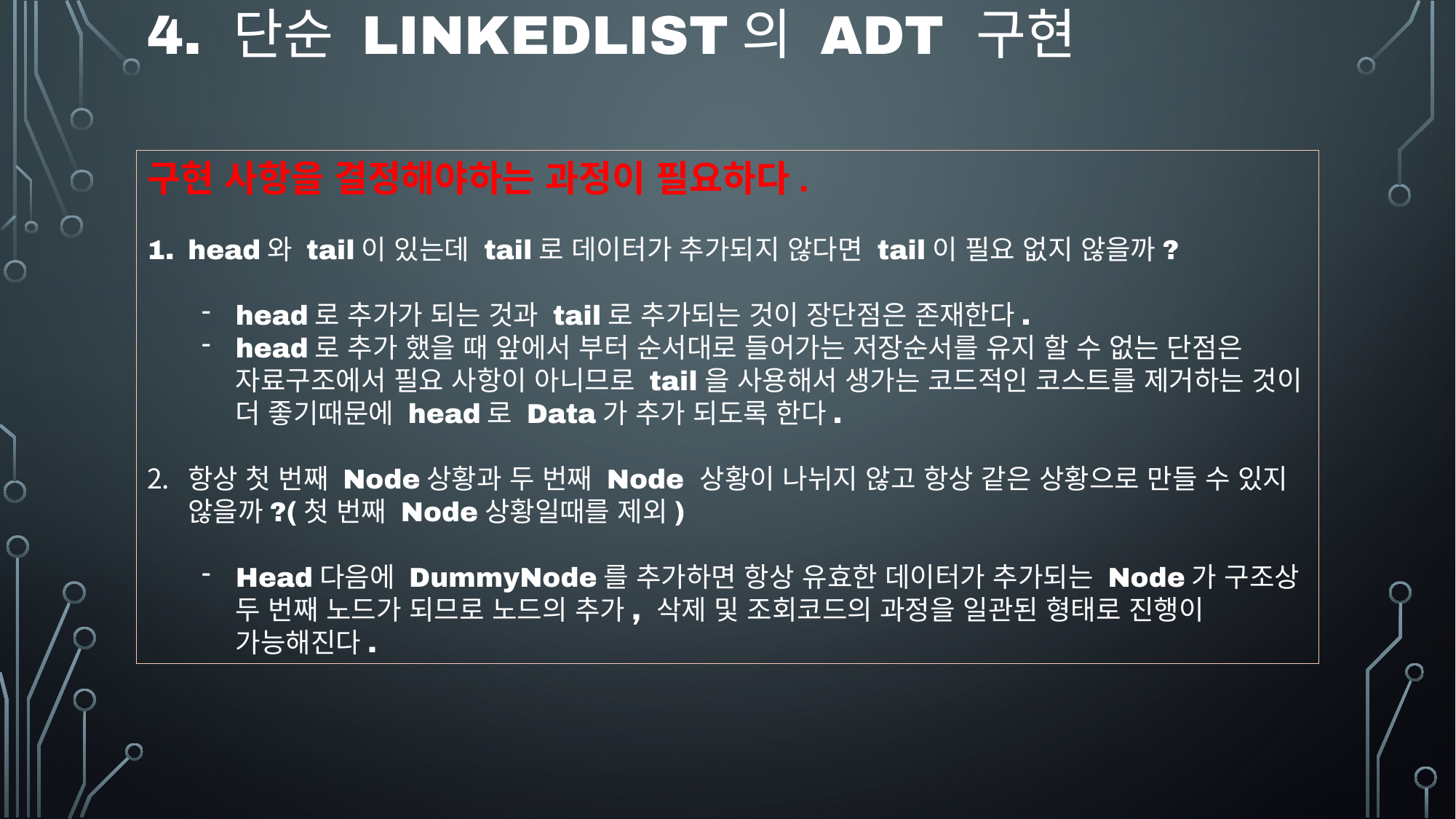

# 4. 단순 LinkedList의 ADT 구현
구현 사항을 결정해야하는 과정이 필요하다.

head와 tail이 있는데 tail로 데이터가 추가되지 않다면 tail이 필요 없지 않을까?

head로 추가가 되는 것과 tail로 추가되는 것이 장단점은 존재한다.
head로 추가 했을 때 앞에서 부터 순서대로 들어가는 저장순서를 유지 할 수 없는 단점은 자료구조에서 필요 사항이 아니므로 tail을 사용해서 생가는 코드적인 코스트를 제거하는 것이 더 좋기때문에 head로 Data가 추가 되도록 한다.

항상 첫 번째 Node상황과 두 번째 Node 상황이 나뉘지 않고 항상 같은 상황으로 만들 수 있지 않을까?(첫 번째 Node상황일때를 제외)

Head다음에 DummyNode를 추가하면 항상 유효한 데이터가 추가되는 Node가 구조상 두 번째 노드가 되므로 노드의 추가, 삭제 및 조회코드의 과정을 일관된 형태로 진행이 가능해진다.